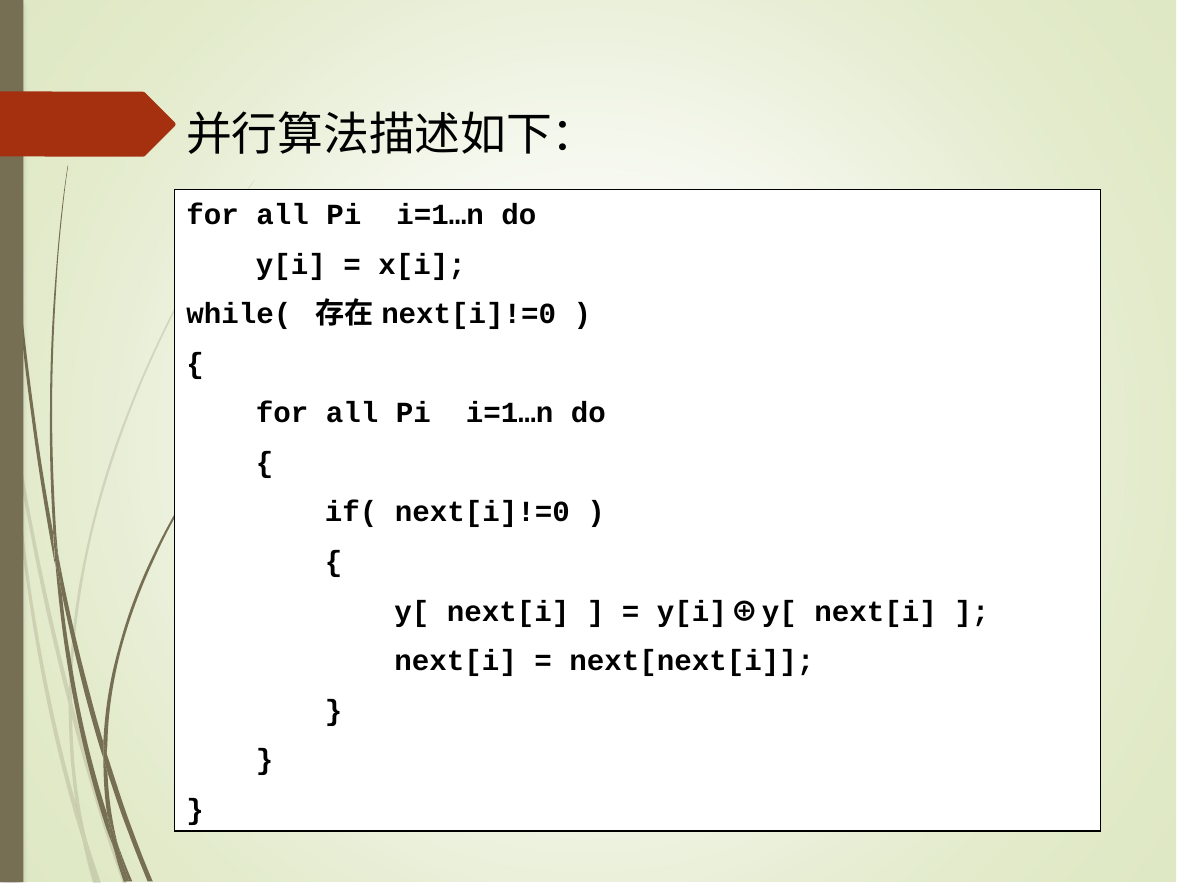

并行算法描述如下：
for all Pi  i=1…n do
	y[i] = x[i];
while( 存在next[i]!=0 )
{
	for all Pi  i=1…n do
	{
		if( next[i]!=0 )
		{
			y[ next[i] ] = y[i]⊕y[ next[i] ];
			next[i] = next[next[i]];
		}
	}
}